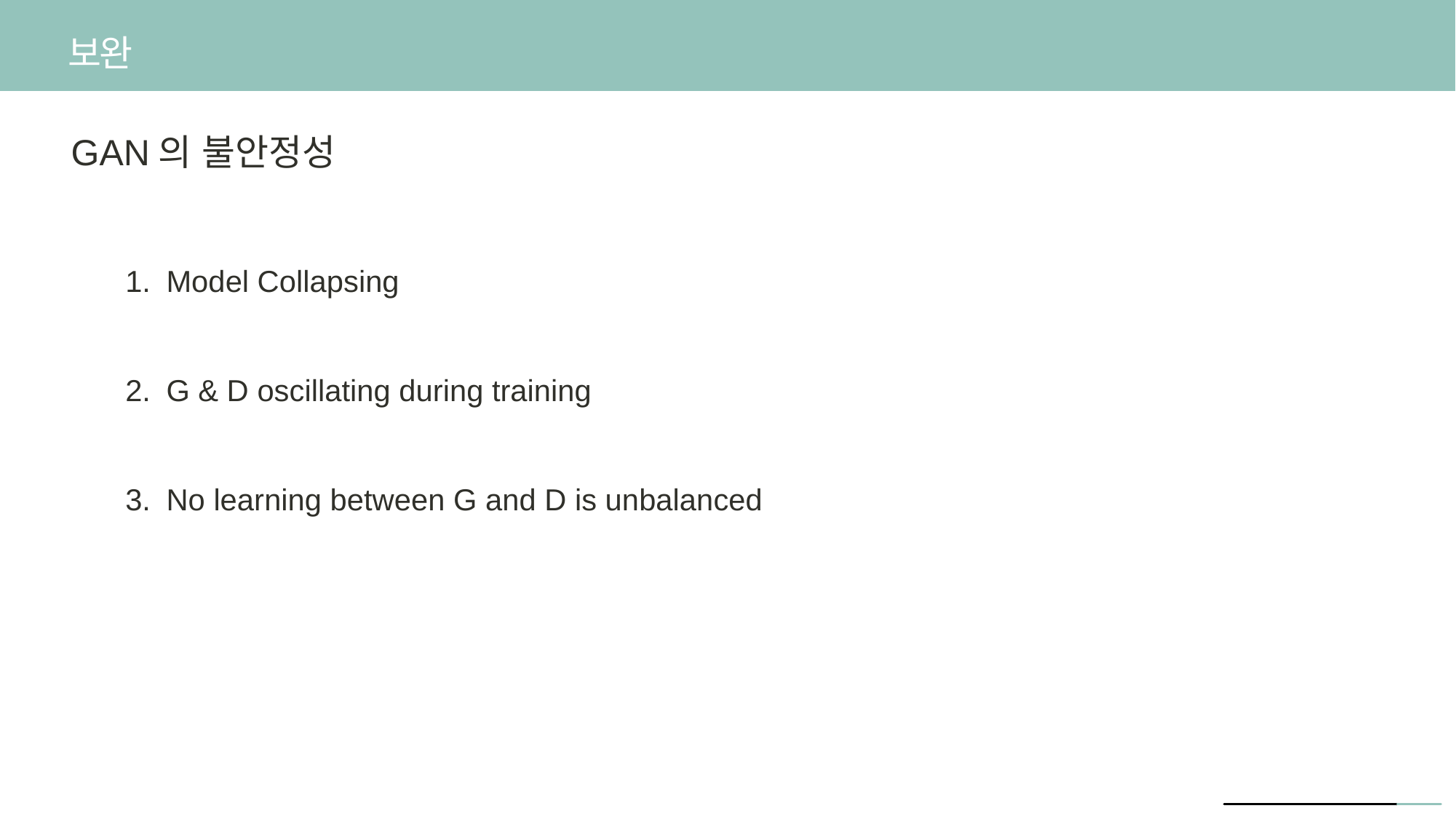

보완
GAN의 불안정성

Model Collapsing

G & D oscillating during training

No learning between G and D is unbalanced